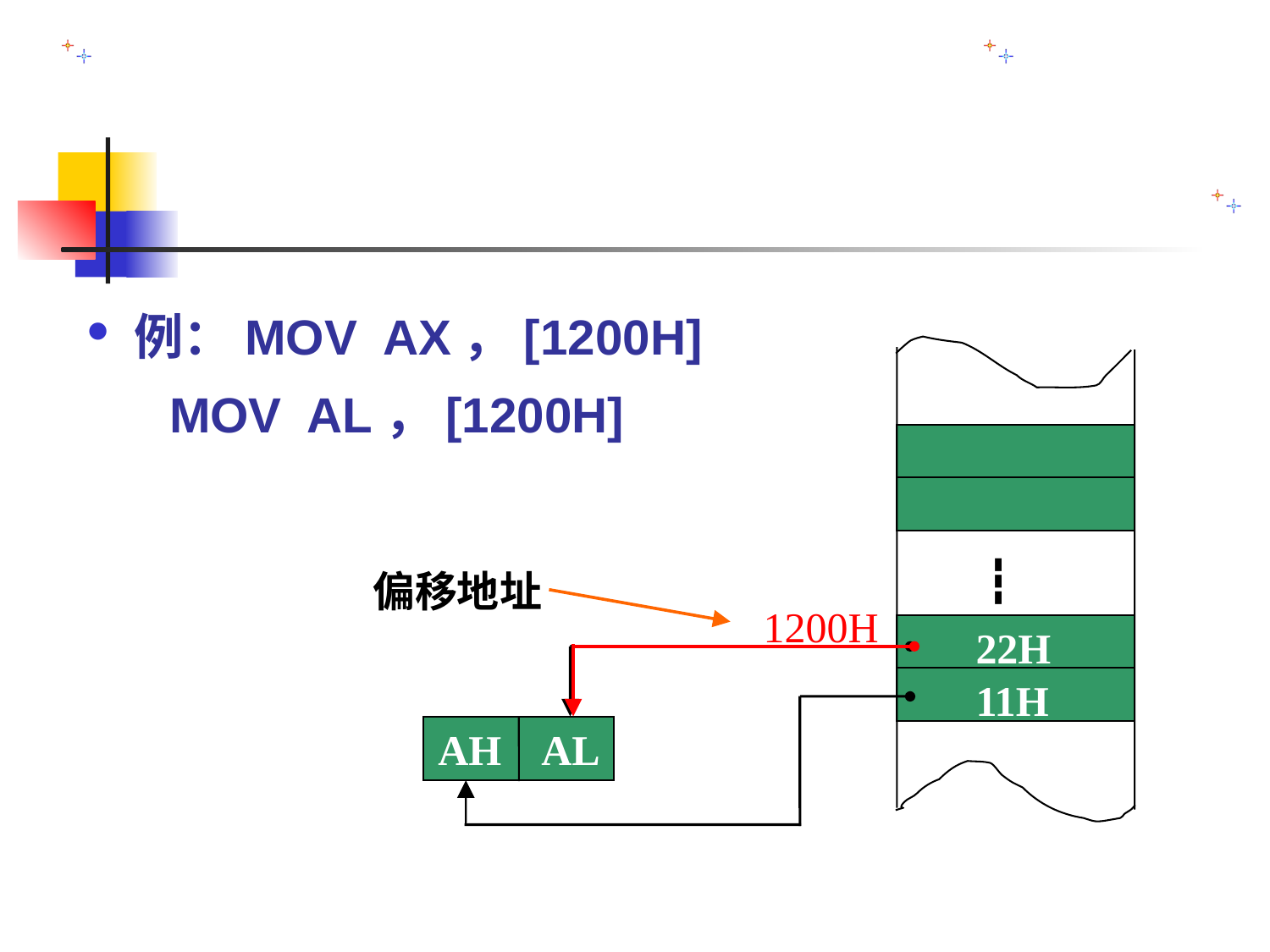

例：MOV  AX，[1200H]
      MOV  AL，[1200H]

┇
偏移地址

1200H

22H

11H

AH    AL